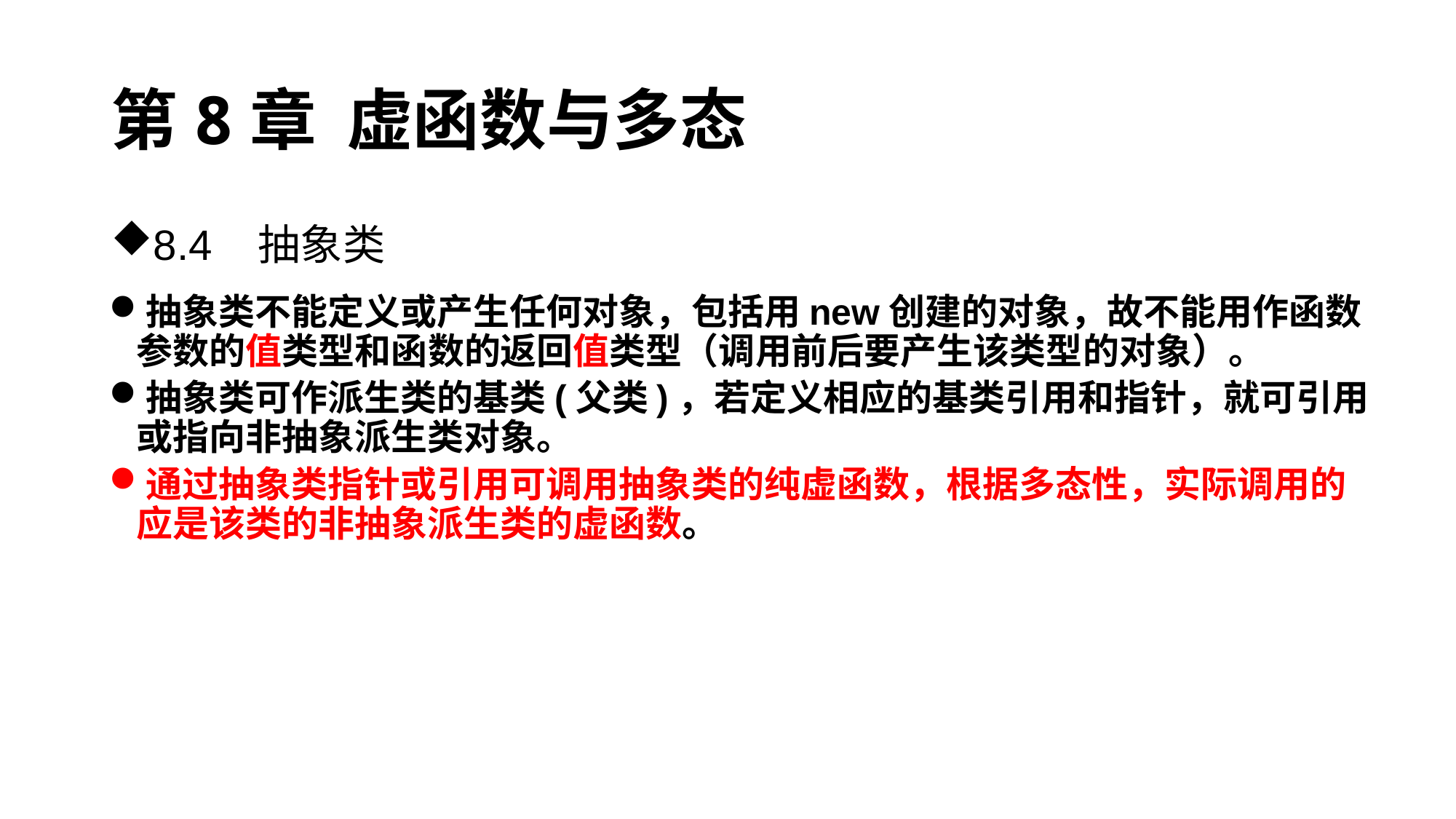

# 第8章  虚函数与多态
8.4   抽象类
抽象类不能定义或产生任何对象，包括用new创建的对象，故不能用作函数参数的值类型和函数的返回值类型（调用前后要产生该类型的对象）。
抽象类可作派生类的基类(父类)，若定义相应的基类引用和指针，就可引用或指向非抽象派生类对象。
通过抽象类指针或引用可调用抽象类的纯虚函数，根据多态性，实际调用的应是该类的非抽象派生类的虚函数。